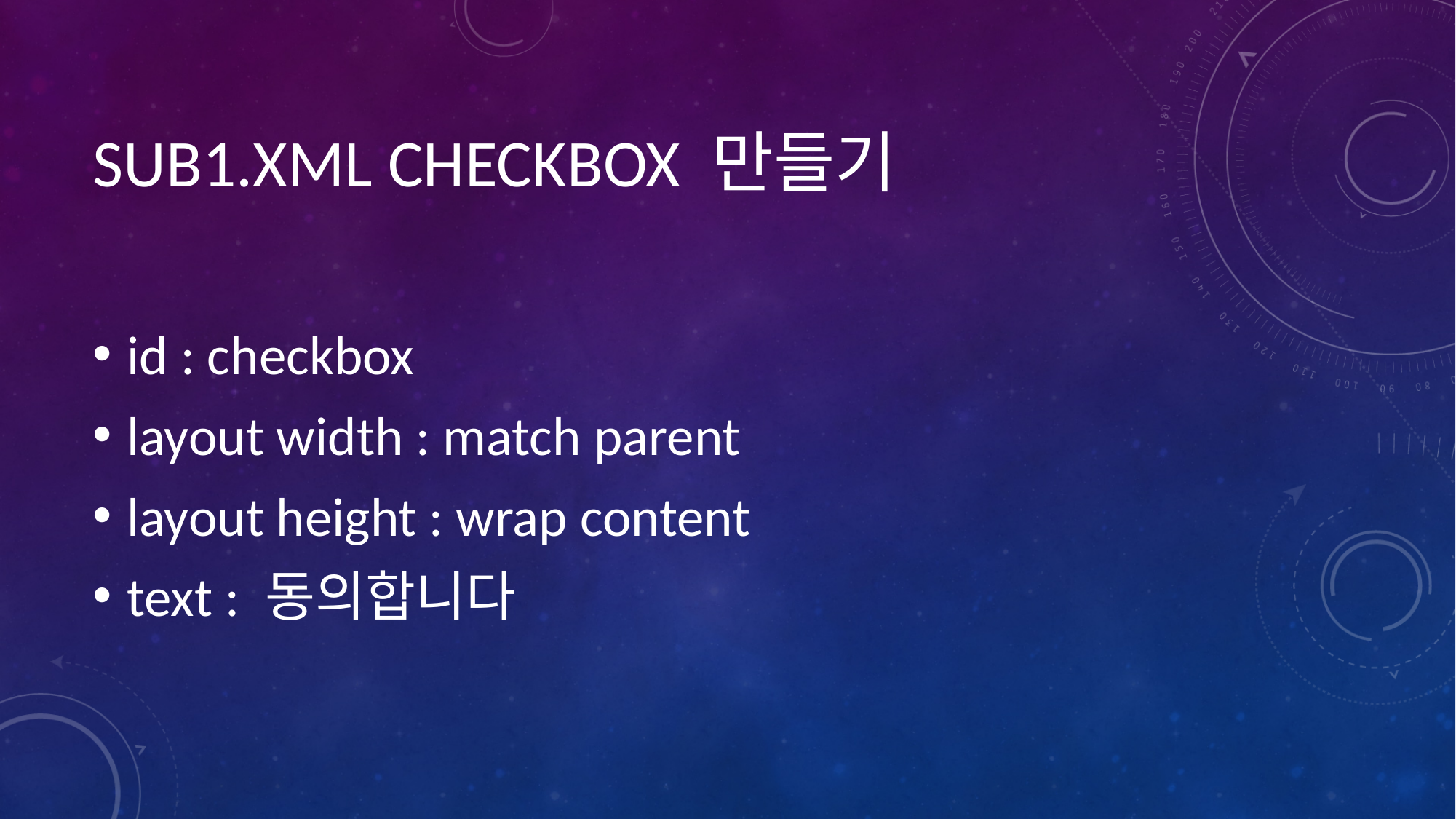

# sub1.xml CheckBox 만들기
id : checkbox
layout width : match parent
layout height : wrap content
text : 동의합니다